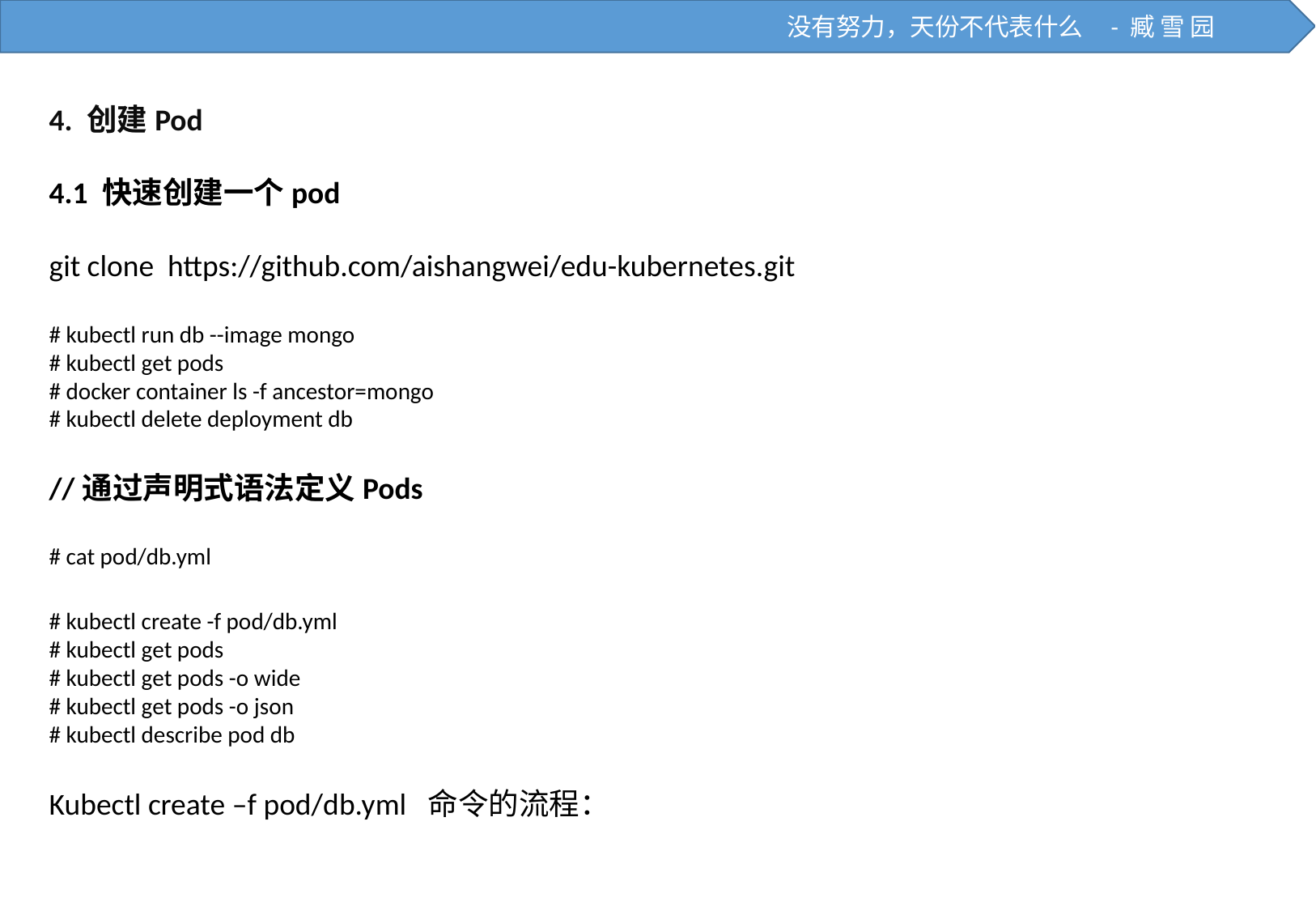

没有努力，天份不代表什么    - 臧 雪 园
4. 创建Pod

4.1 快速创建一个pod

git clone  https://github.com/aishangwei/edu-kubernetes.git

# kubectl run db --image mongo
# kubectl get pods
# docker container ls -f ancestor=mongo
# kubectl delete deployment db

//通过声明式语法定义Pods

# cat pod/db.yml

# kubectl create -f pod/db.yml
# kubectl get pods
# kubectl get pods -o wide
# kubectl get pods -o json
# kubectl describe pod db

Kubectl create –f pod/db.yml  命令的流程：